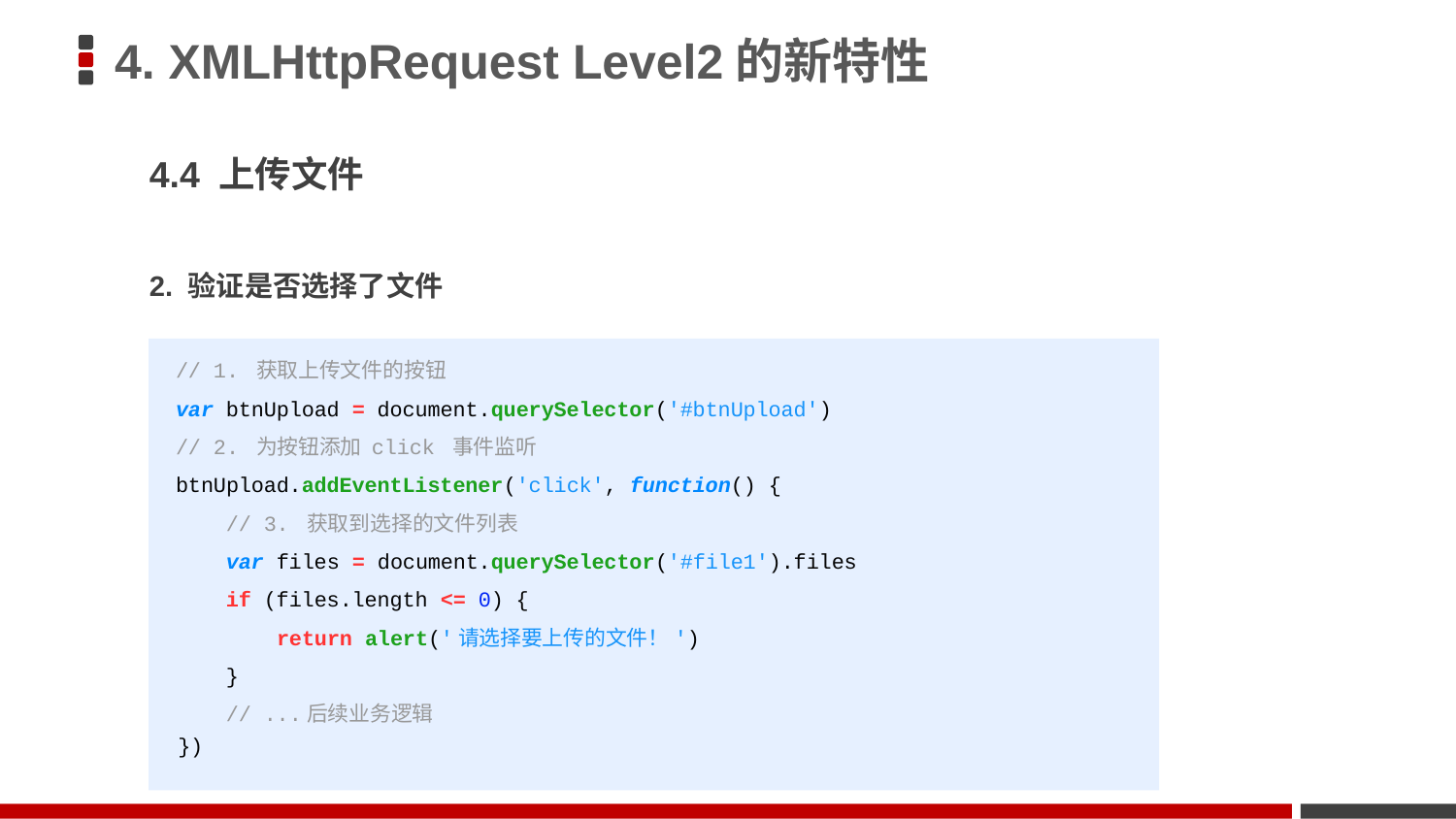

# 4. XMLHttpRequest Level2的新特性
4.4 上传文件
2. 验证是否选择了文件
 // 1. 获取上传文件的按钮
 var btnUpload = document.querySelector('#btnUpload')
 // 2. 为按钮添加 click 事件监听
 btnUpload.addEventListener('click', function() {
     // 3. 获取到选择的文件列表
     var files = document.querySelector('#file1').files
     if (files.length <= 0) {
         return alert('请选择要上传的文件！')
     }
     // ...后续业务逻辑
 })